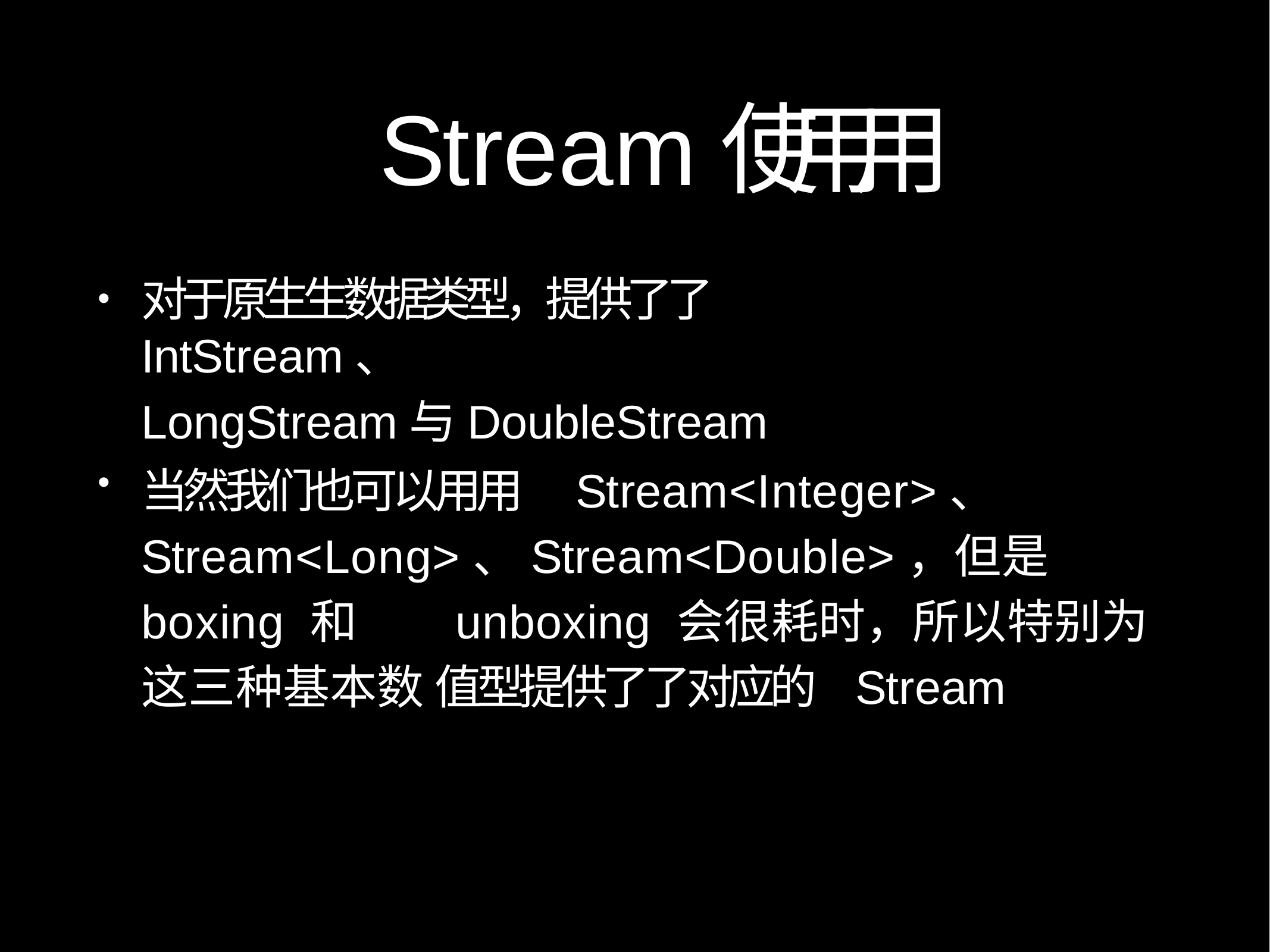

# Stream使⽤用
当然我们也可以⽤用	Stream<Integer>、 Stream<Long>、Stream<Double>，但是 boxing 和	unboxing	会很耗时，所以特别为这三种基本数 值型提供了了对应的	Stream
对于原⽣生数据类型，提供了了IntStream、
LongStream与DoubleStream
•
•